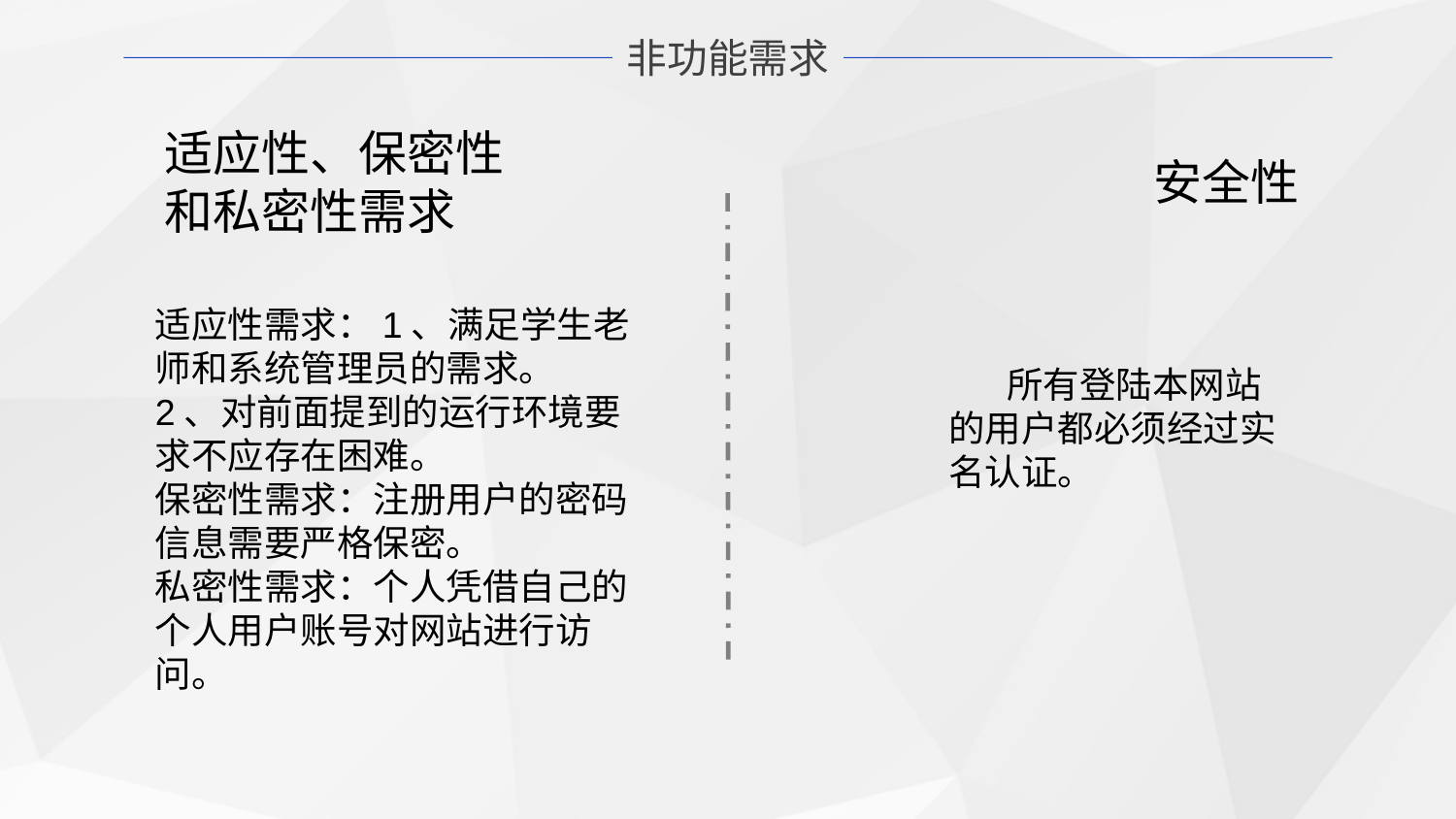

非功能需求

适应性、保密性和私密性需求
安全性
适应性需求：1、满足学生老师和系统管理员的需求。
2、对前面提到的运行环境要求不应存在困难。
保密性需求：注册用户的密码信息需要严格保密。
私密性需求：个人凭借自己的个人用户账号对网站进行访问。
      所有登陆本网站的用户都必须经过实名认证。